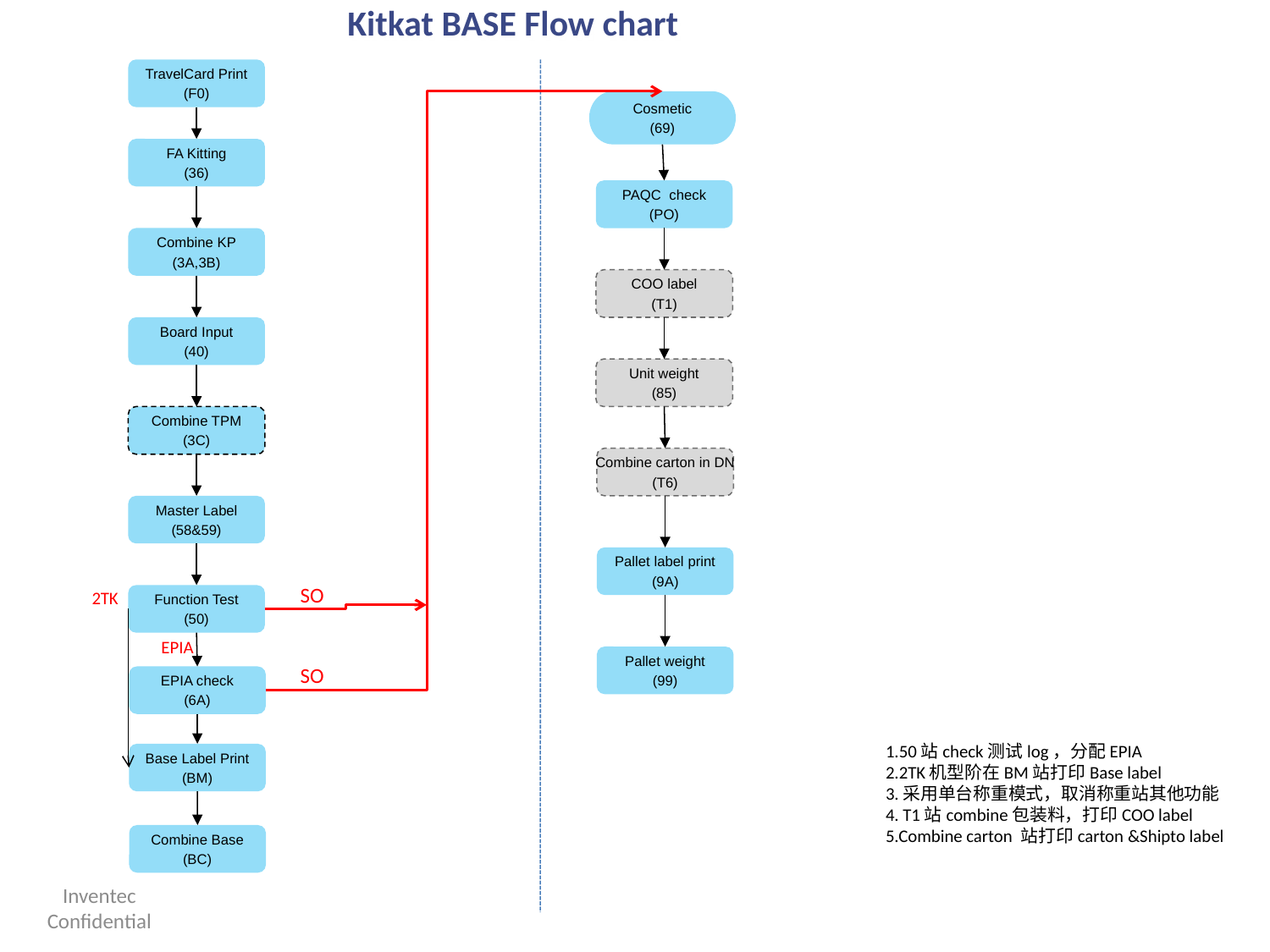

Kitkat BASE Flow chart
TravelCard Print
(F0)
Cosmetic
(69)
FA Kitting
(36)
PAQC  check
(PO)
Combine KP
(3A,3B)
COO label
(T1)
Board Input
(40)
Unit weight
(85)
Combine TPM
(3C)
Combine carton in DN
(T6)
Master Label
(58&59)
Pallet label print
(9A)
SO
2TK
Function Test
(50)
EPIA
Pallet weight
(99)
SO
EPIA check
(6A)
1.50站check测试log，分配EPIA
2.2TK机型阶在BM站打印Base label
3.采用单台称重模式，取消称重站其他功能
4. T1站combine包装料，打印COO label
5.Combine carton 站打印carton &Shipto label
Base Label Print
(BM)
Combine Base
(BC)
Inventec Confidential